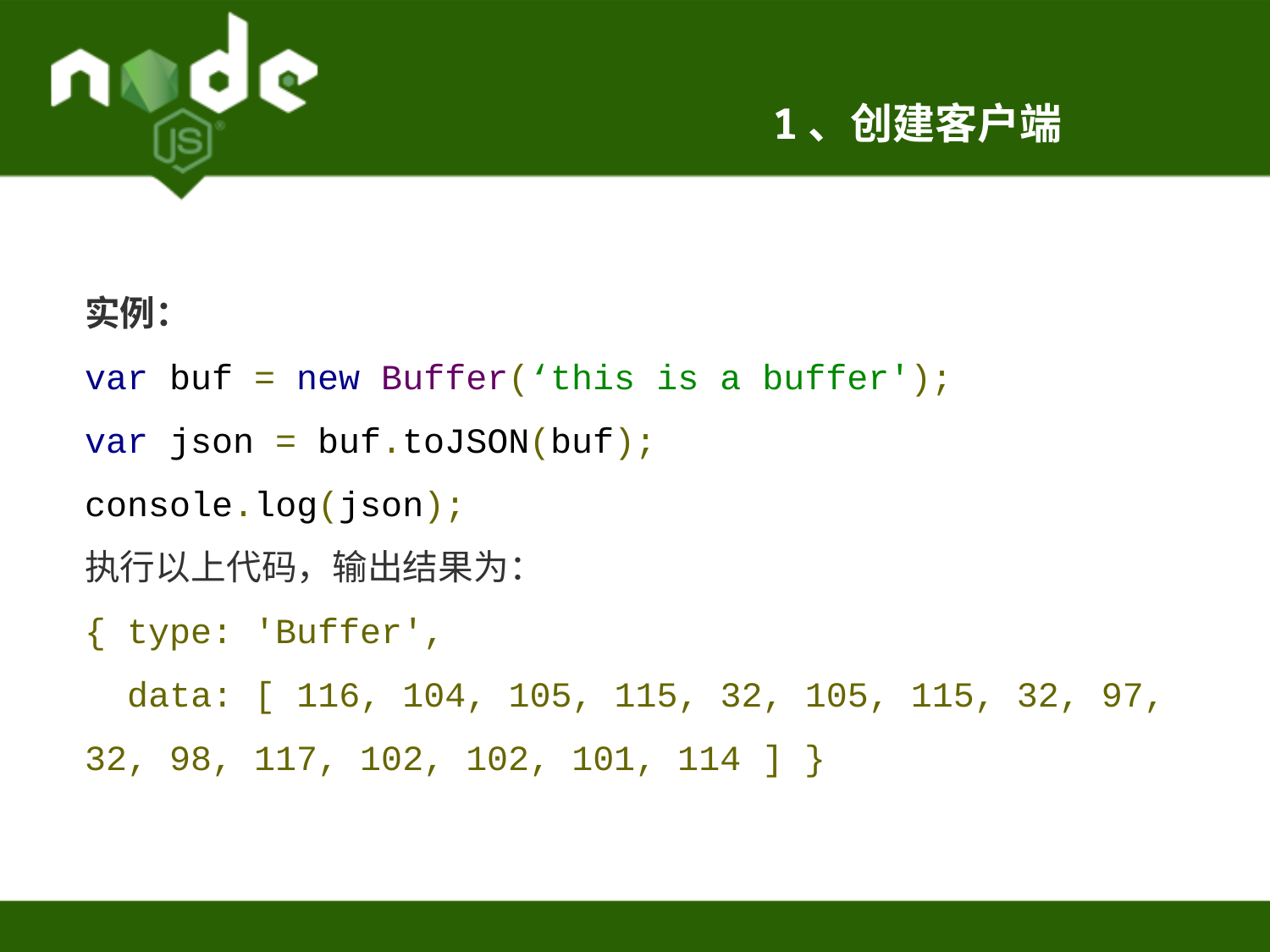

1、创建客户端
实例：
var buf = new Buffer(‘this is a buffer');
var json = buf.toJSON(buf);
console.log(json);
执行以上代码，输出结果为：
{ type: 'Buffer',
  data: [ 116, 104, 105, 115, 32, 105, 115, 32, 97, 32, 98, 117, 102, 102, 101, 114 ] }